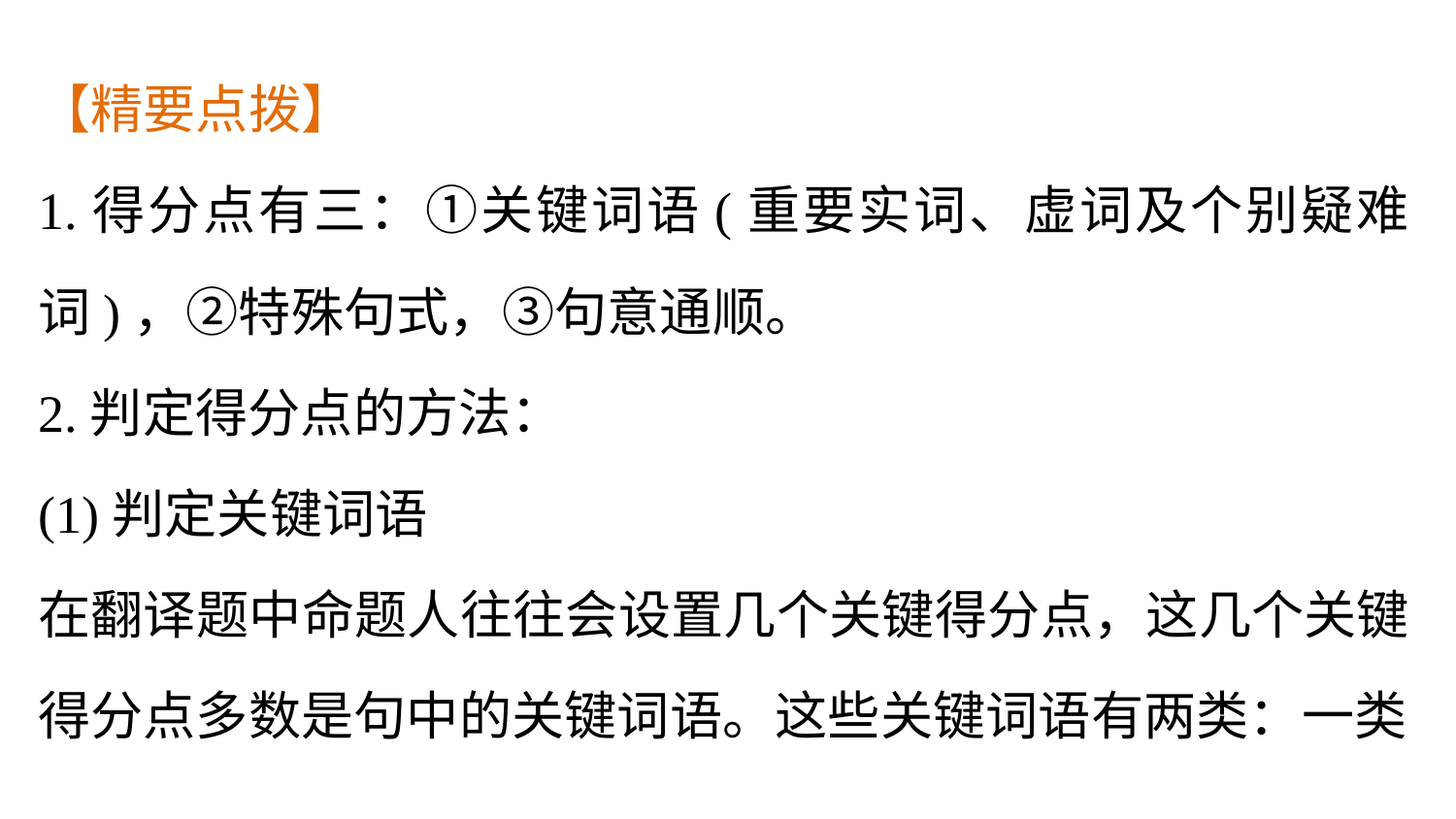

【精要点拨】
1.得分点有三：①关键词语(重要实词、虚词及个别疑难词)，②特殊句式，③句意通顺。
2.判定得分点的方法：
(1)判定关键词语
在翻译题中命题人往往会设置几个关键得分点，这几个关键得分点多数是句中的关键词语。这些关键词语有两类：一类